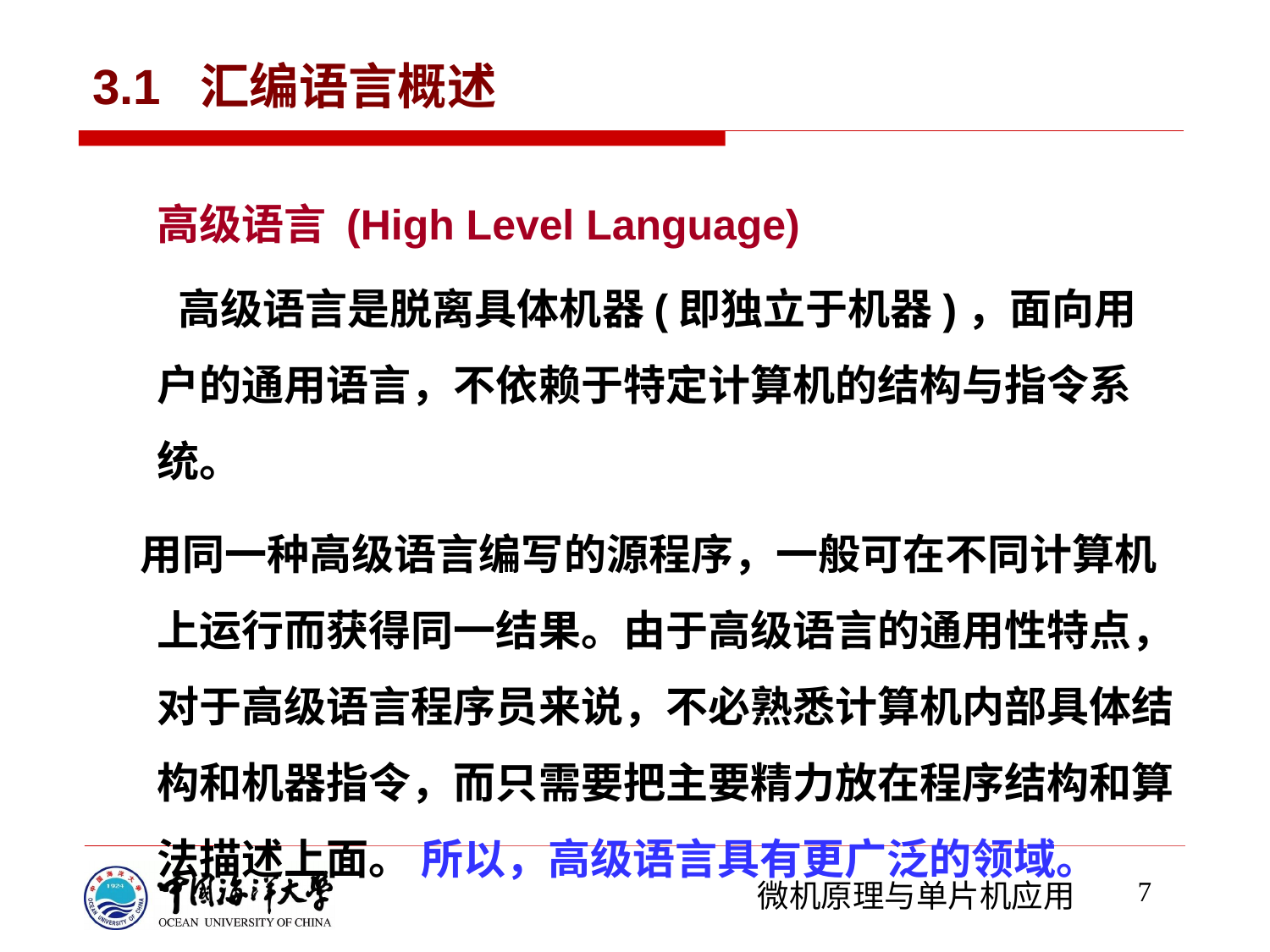

# 3.1  汇编语言概述
高级语言 (High Level Language)
        高级语言是脱离具体机器(即独立于机器)，面向用户的通用语言，不依赖于特定计算机的结构与指令系统。
    用同一种高级语言编写的源程序，一般可在不同计算机上运行而获得同一结果。由于高级语言的通用性特点，对于高级语言程序员来说，不必熟悉计算机内部具体结构和机器指令，而只需要把主要精力放在程序结构和算法描述上面。 所以，高级语言具有更广泛的领域。
7